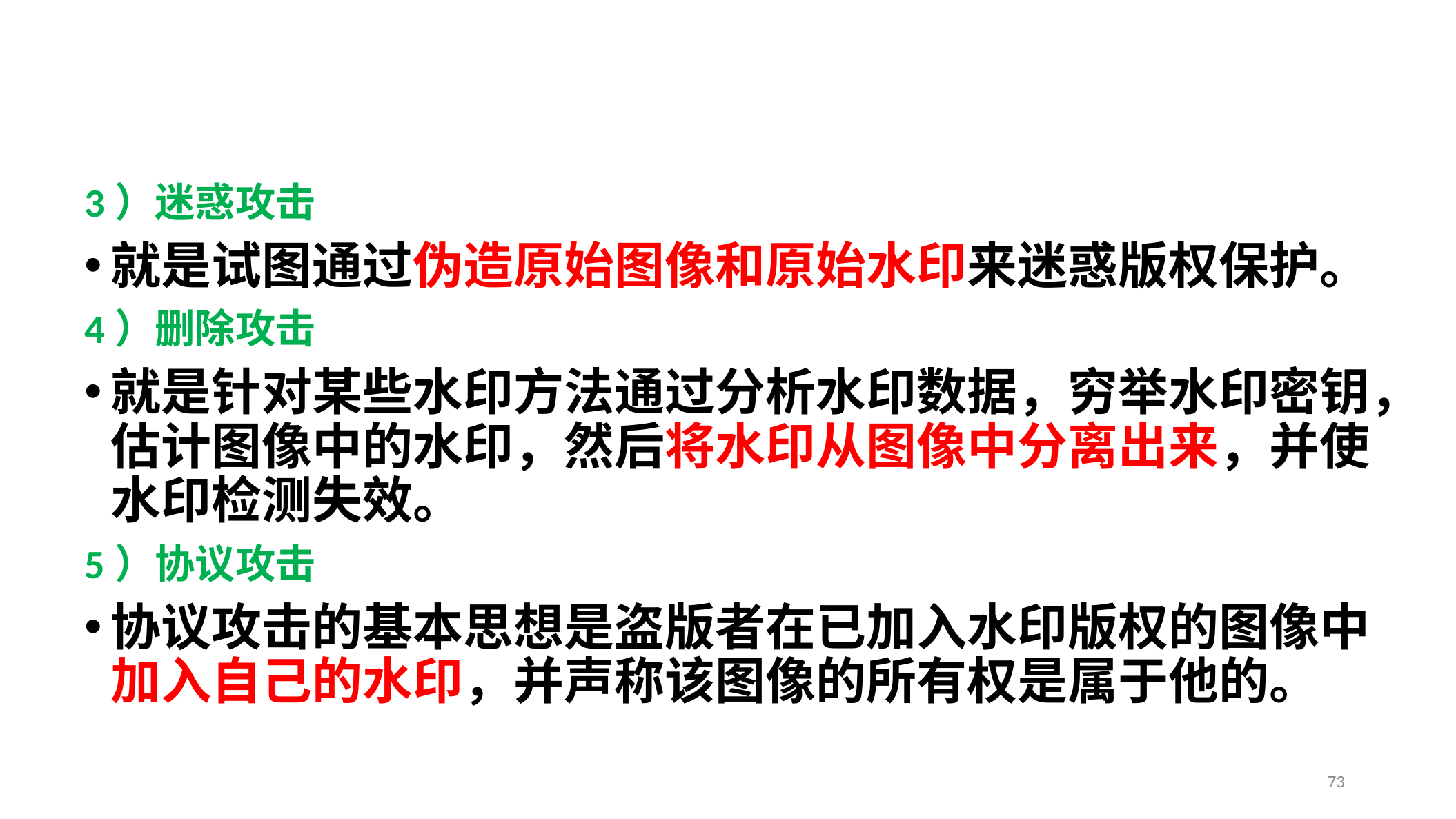

3）迷惑攻击
就是试图通过伪造原始图像和原始水印来迷惑版权保护。
4）删除攻击
就是针对某些水印方法通过分析水印数据，穷举水印密钥，估计图像中的水印，然后将水印从图像中分离出来，并使水印检测失效。
5）协议攻击
协议攻击的基本思想是盗版者在已加入水印版权的图像中加入自己的水印，并声称该图像的所有权是属于他的。
73